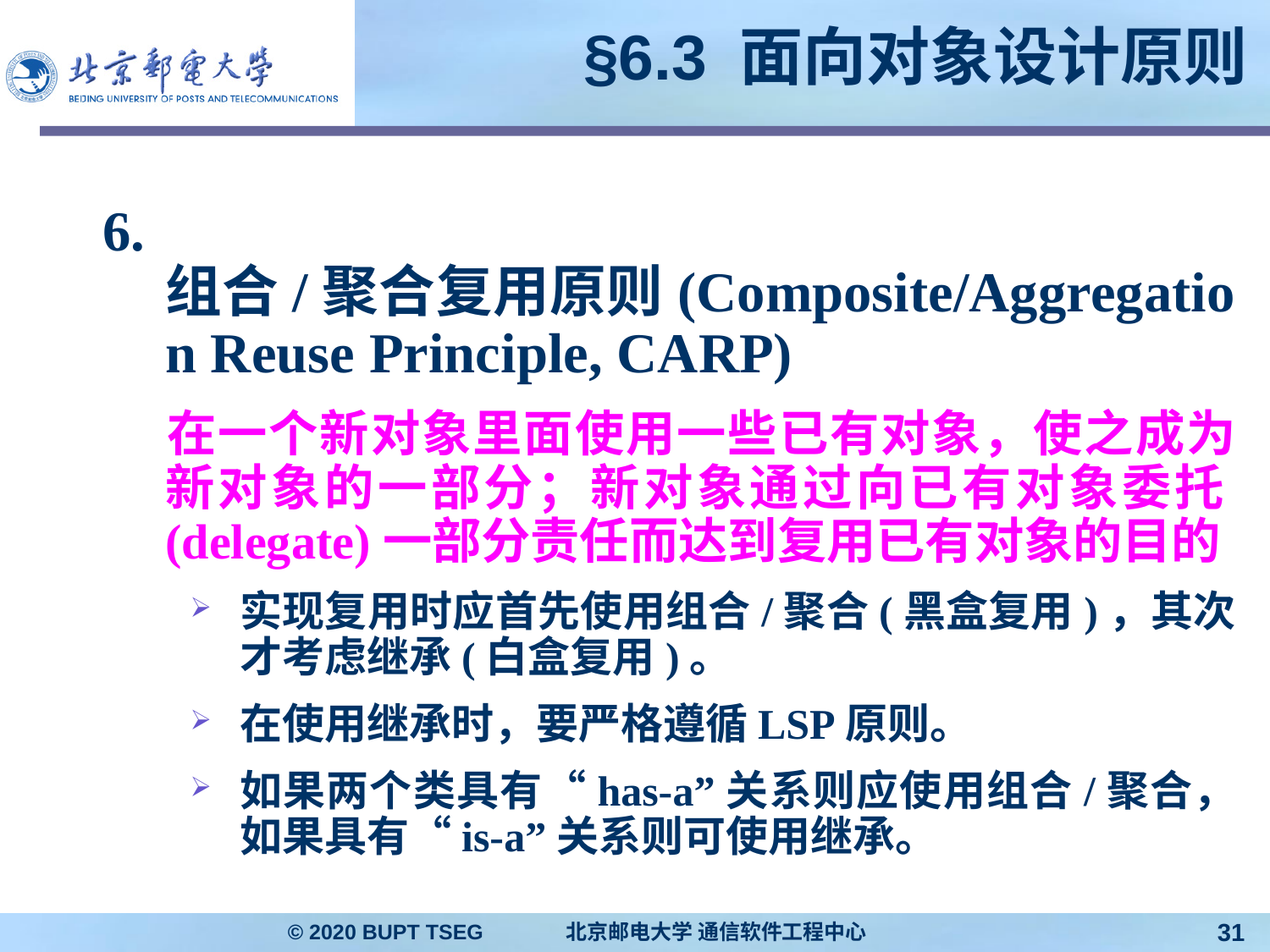

# §6.3 面向对象设计原则
6. 组合/聚合复用原则(Composite/Aggregation Reuse Principle, CARP)
	在一个新对象里面使用一些已有对象，使之成为新对象的一部分；新对象通过向已有对象委托(delegate)一部分责任而达到复用已有对象的目的
实现复用时应首先使用组合/聚合(黑盒复用)，其次才考虑继承(白盒复用)。
在使用继承时，要严格遵循LSP原则。
如果两个类具有“has-a”关系则应使用组合/聚合，如果具有“is-a”关系则可使用继承。
© 2020 BUPT TSEG             北京邮电大学 通信软件工程中心